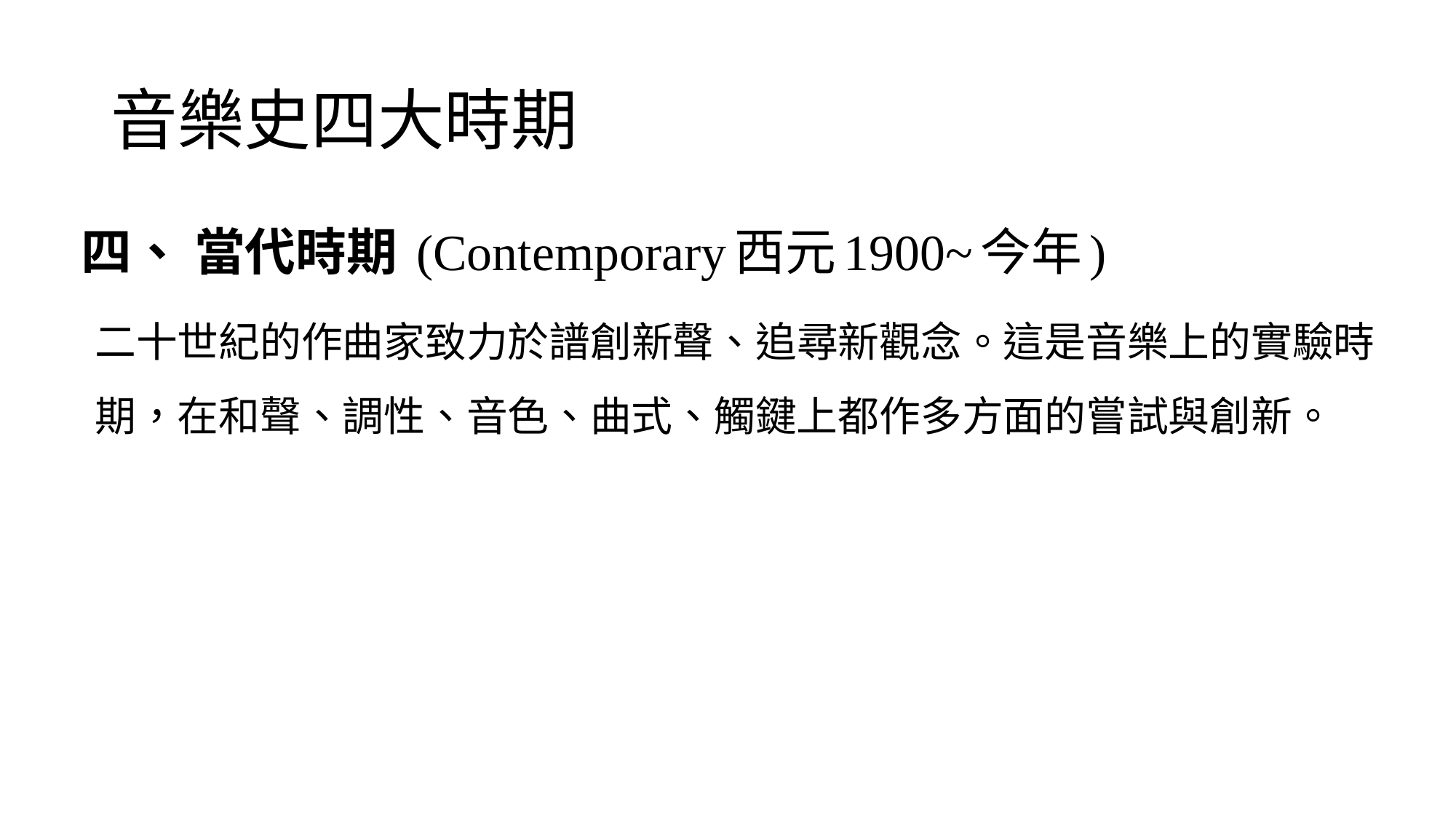

# 音樂史四大時期
四、 當代時期 (Contemporary西元1900~今年)
二十世紀的作曲家致力於譜創新聲、追尋新觀念。這是音樂上的實驗時期，在和聲、調性、音色、曲式、觸鍵上都作多方面的嘗試與創新。